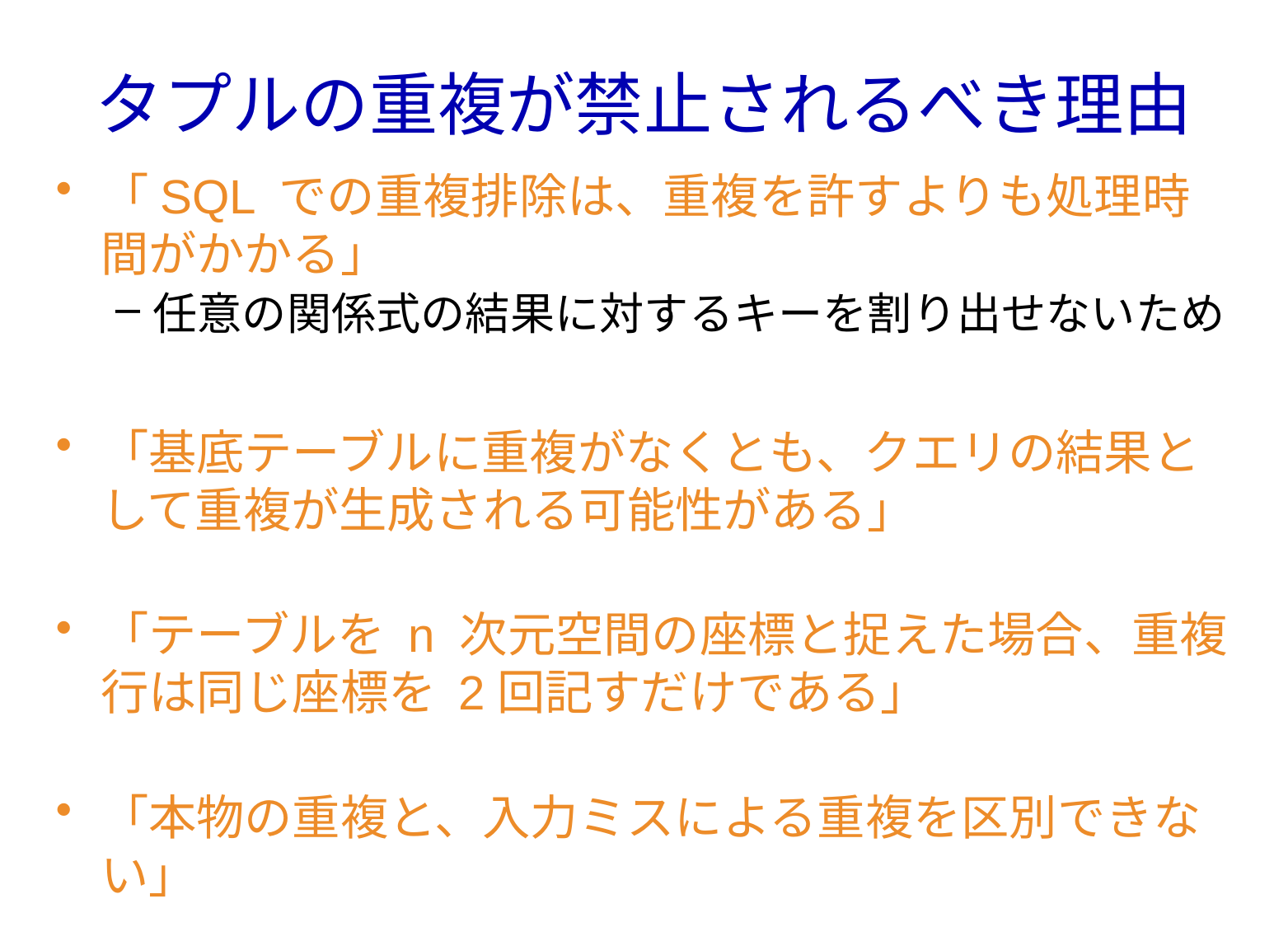

# タプルの重複が禁止されるべき理由
「SQL での重複排除は、重複を許すよりも処理時間がかかる」
任意の関係式の結果に対するキーを割り出せないため

「基底テーブルに重複がなくとも、クエリの結果として重複が生成される可能性がある」

「テーブルを n 次元空間の座標と捉えた場合、重複行は同じ座標を 2回記すだけである」

「本物の重複と、入力ミスによる重複を区別できない」